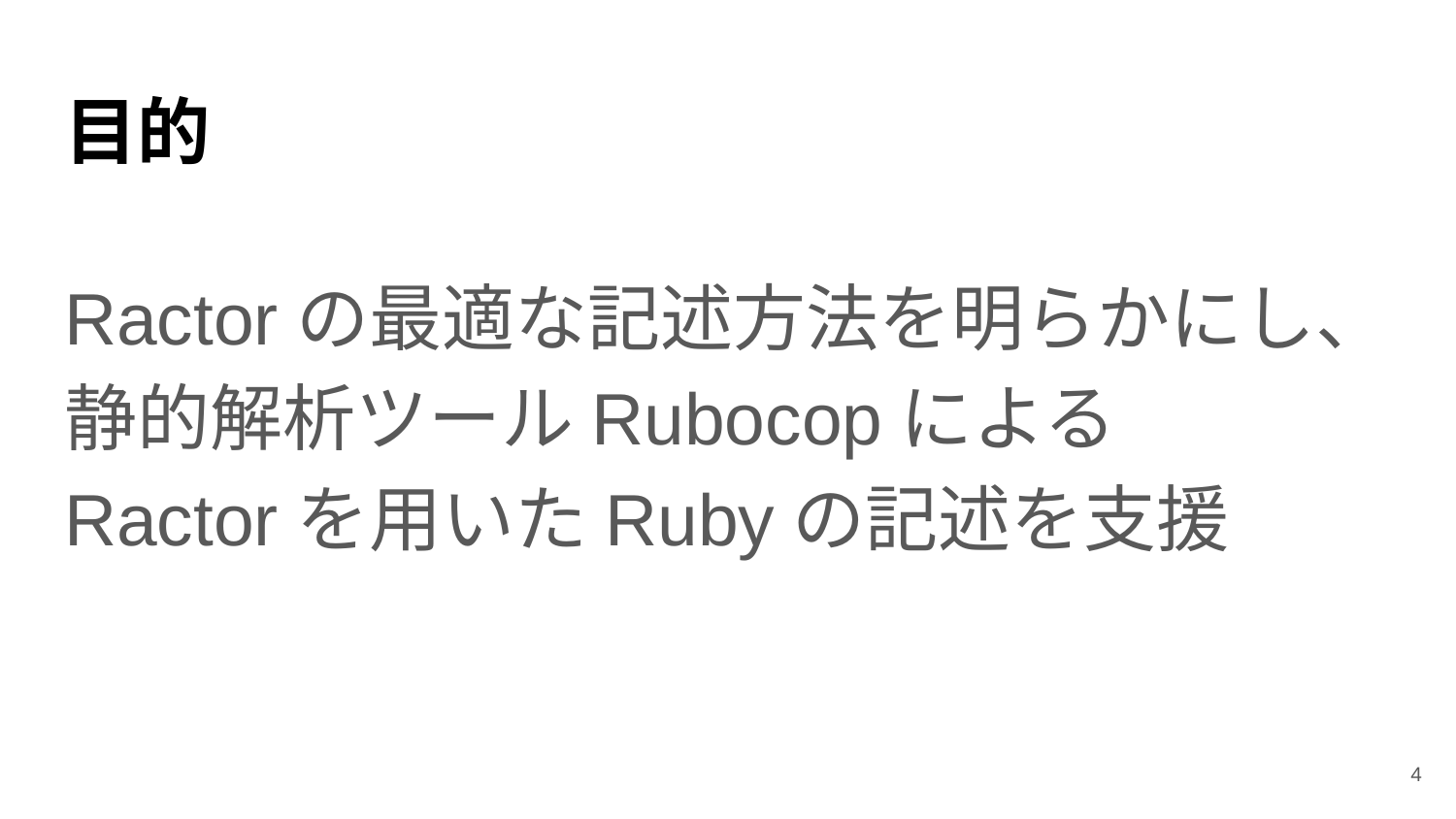

# 目的
Ractorの最適な記述方法を明らかにし、
静的解析ツールRubocopによる
Ractorを用いたRubyの記述を支援
4